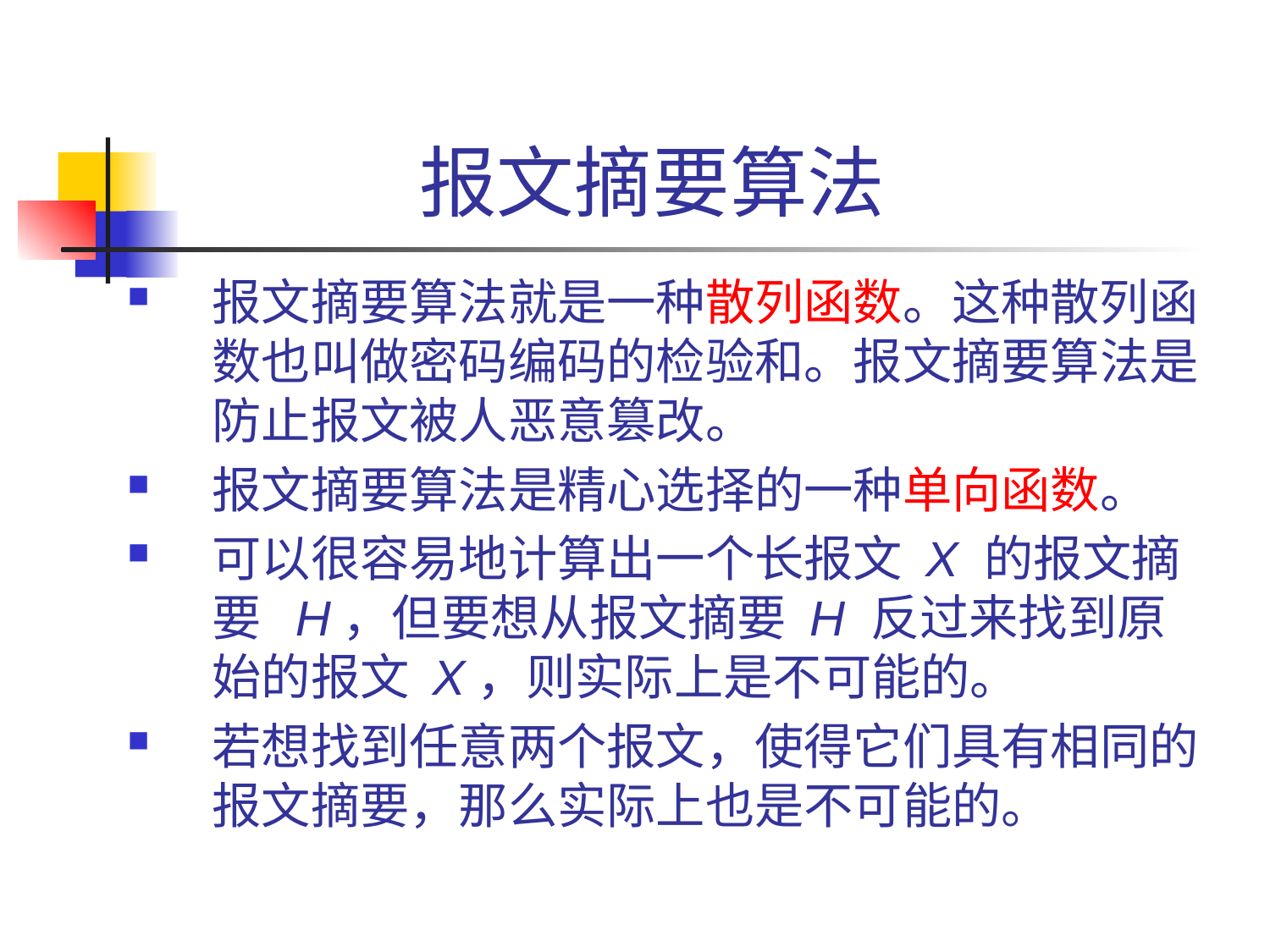

# 报文摘要算法
报文摘要算法就是一种散列函数。这种散列函数也叫做密码编码的检验和。报文摘要算法是防止报文被人恶意篡改。
报文摘要算法是精心选择的一种单向函数。
可以很容易地计算出一个长报文 X 的报文摘要  H，但要想从报文摘要 H 反过来找到原始的报文 X，则实际上是不可能的。
若想找到任意两个报文，使得它们具有相同的报文摘要，那么实际上也是不可能的。